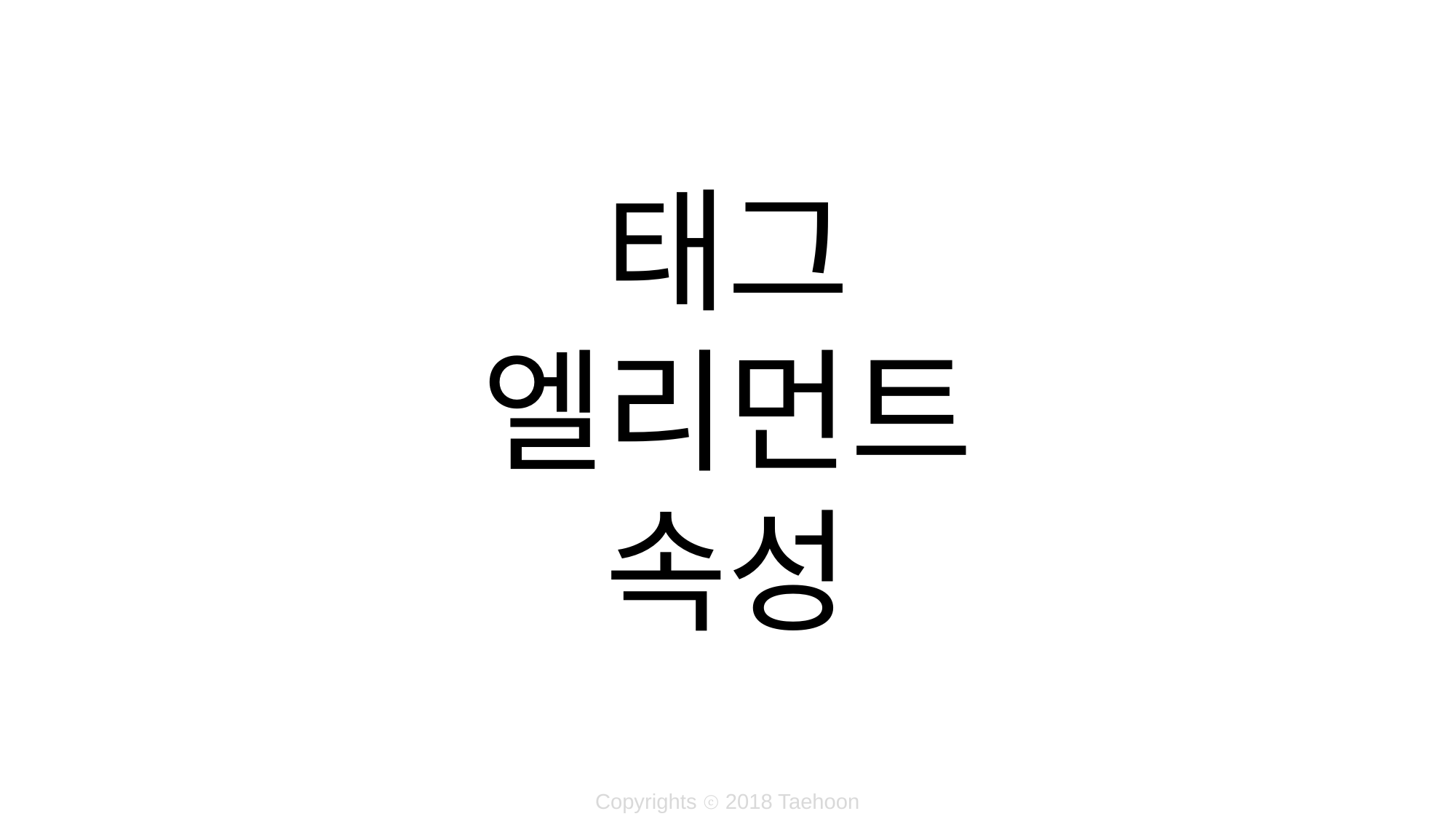

태그
엘리먼트
속성
Copyrights ⓒ 2018 Taehoon